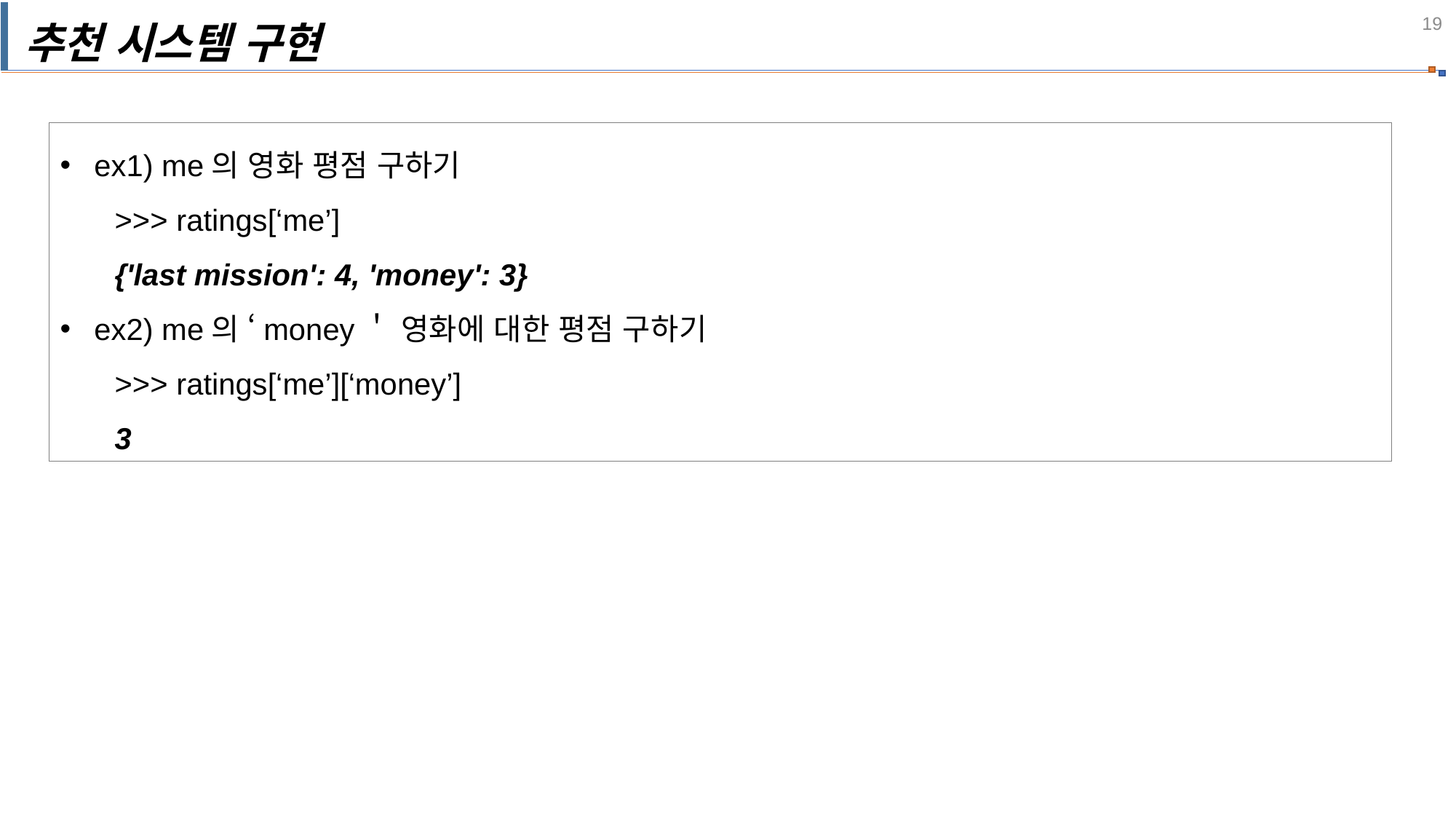

추천 시스템 구현
ex1) me의 영화 평점 구하기
>>> ratings[‘me’]
{'last mission': 4, 'money': 3}
ex2) me의 ‘money＇ 영화에 대한 평점 구하기
>>> ratings[‘me’][‘money’]
3